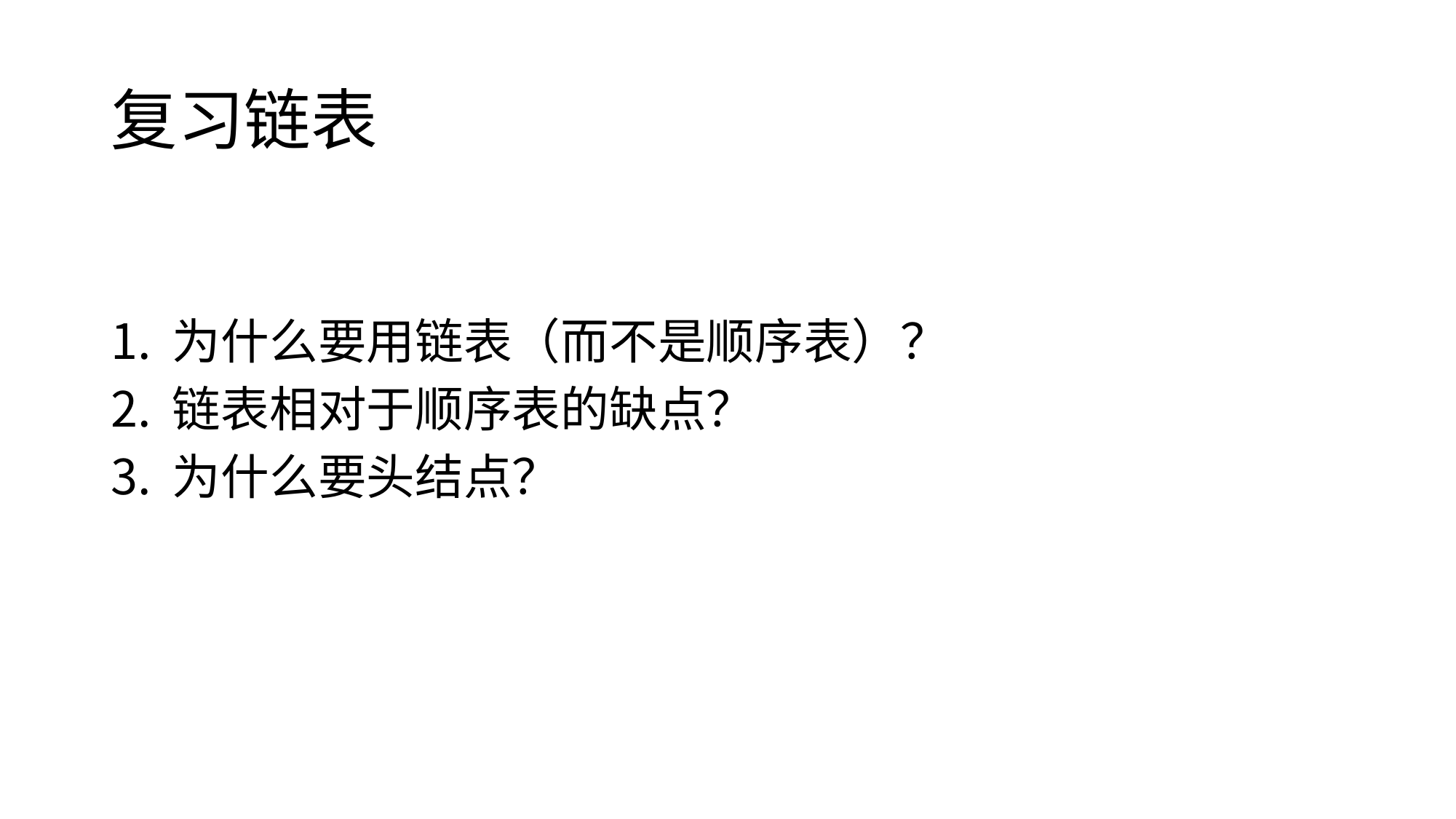

# 复习链表
为什么要用链表（而不是顺序表）？
链表相对于顺序表的缺点？
为什么要头结点？